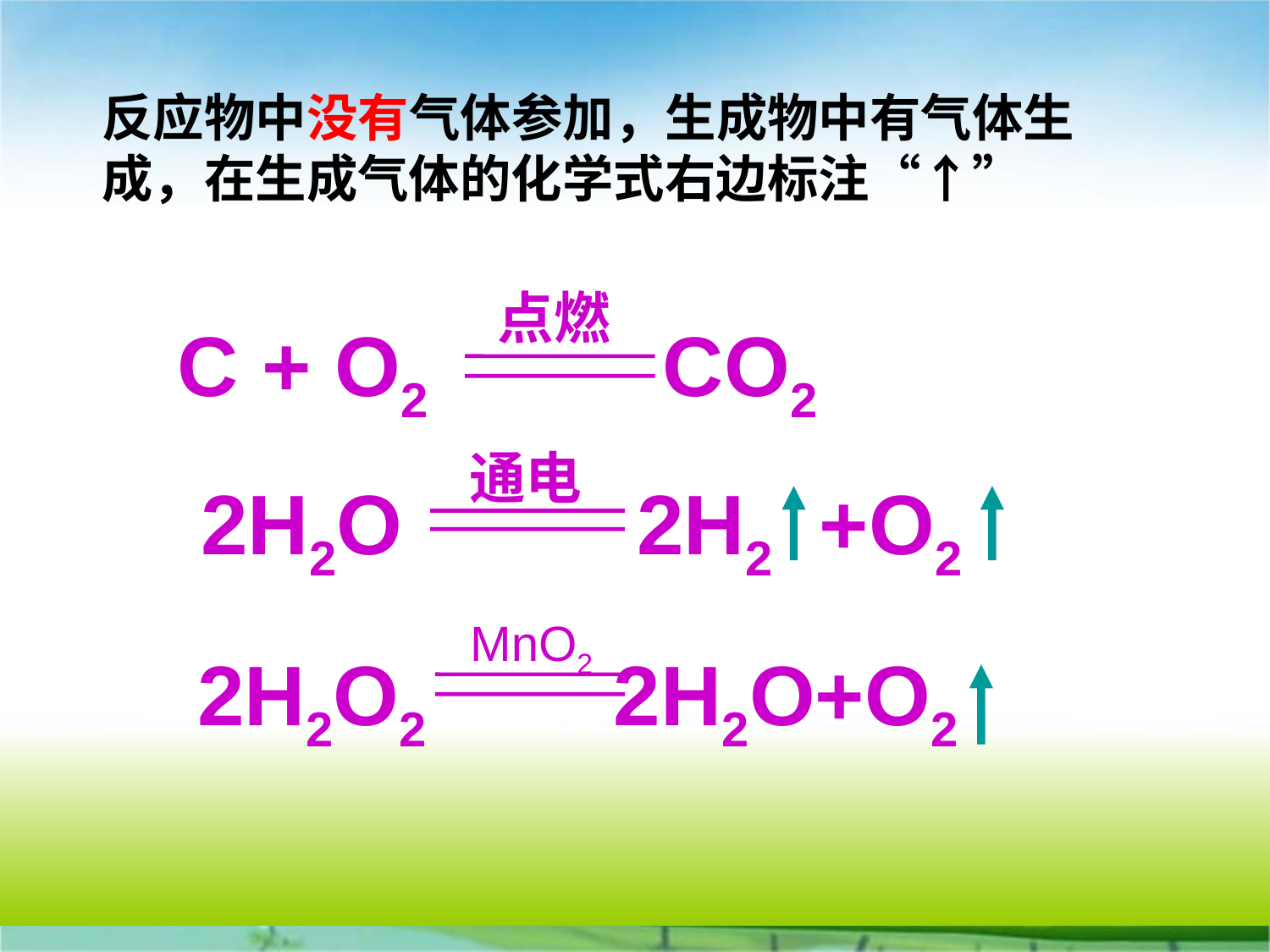

反应物中没有气体参加，生成物中有气体生成，在生成气体的化学式右边标注“↑”
点燃
C + O2          CO2

通电

 2H2O          2H2  +O2

MnO2
2H2O2        2H2O+O2